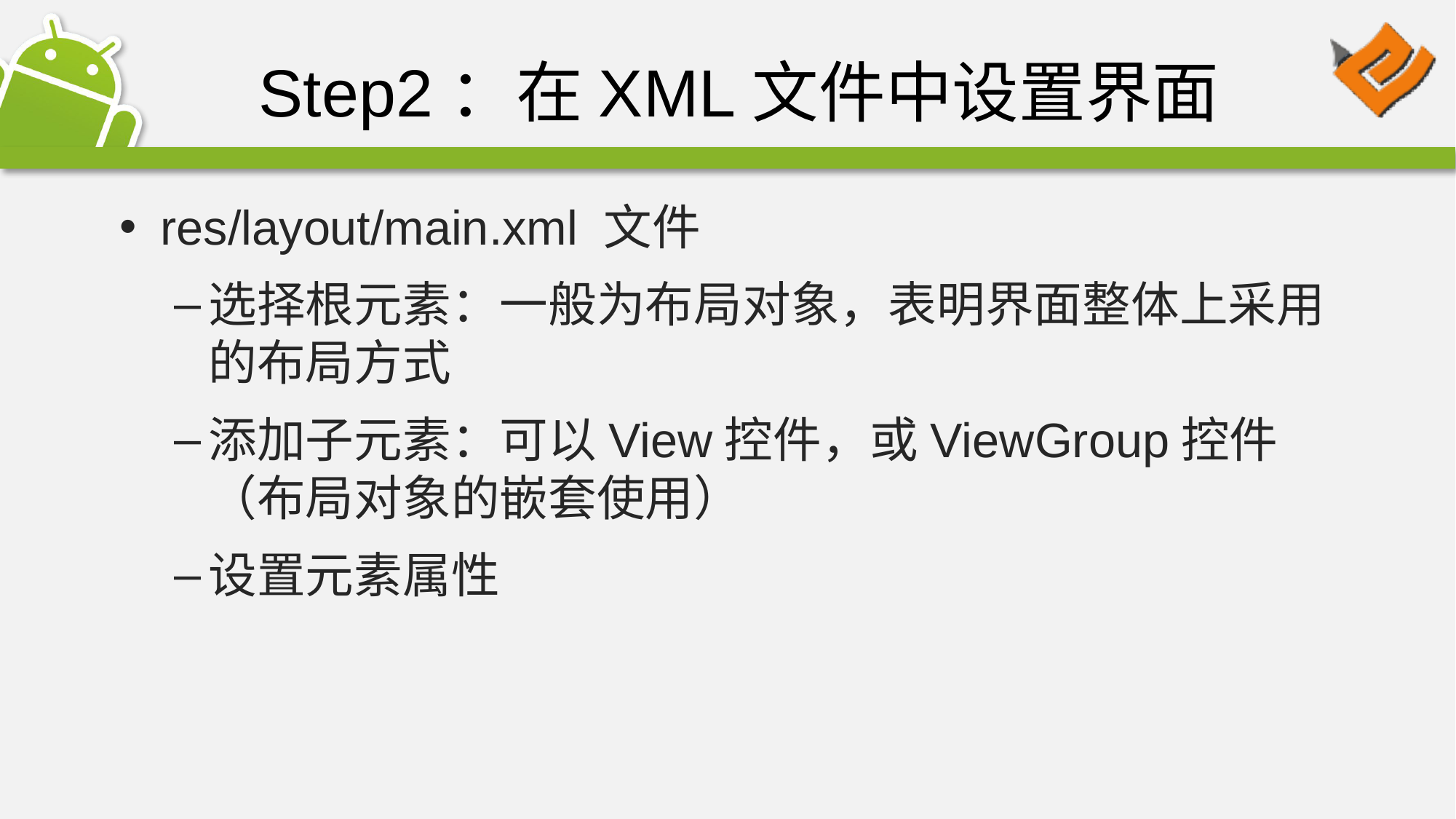

# Step2：在XML文件中设置界面
res/layout/main.xml 文件
选择根元素：一般为布局对象，表明界面整体上采用的布局方式
添加子元素：可以View控件，或ViewGroup控件（布局对象的嵌套使用）
设置元素属性